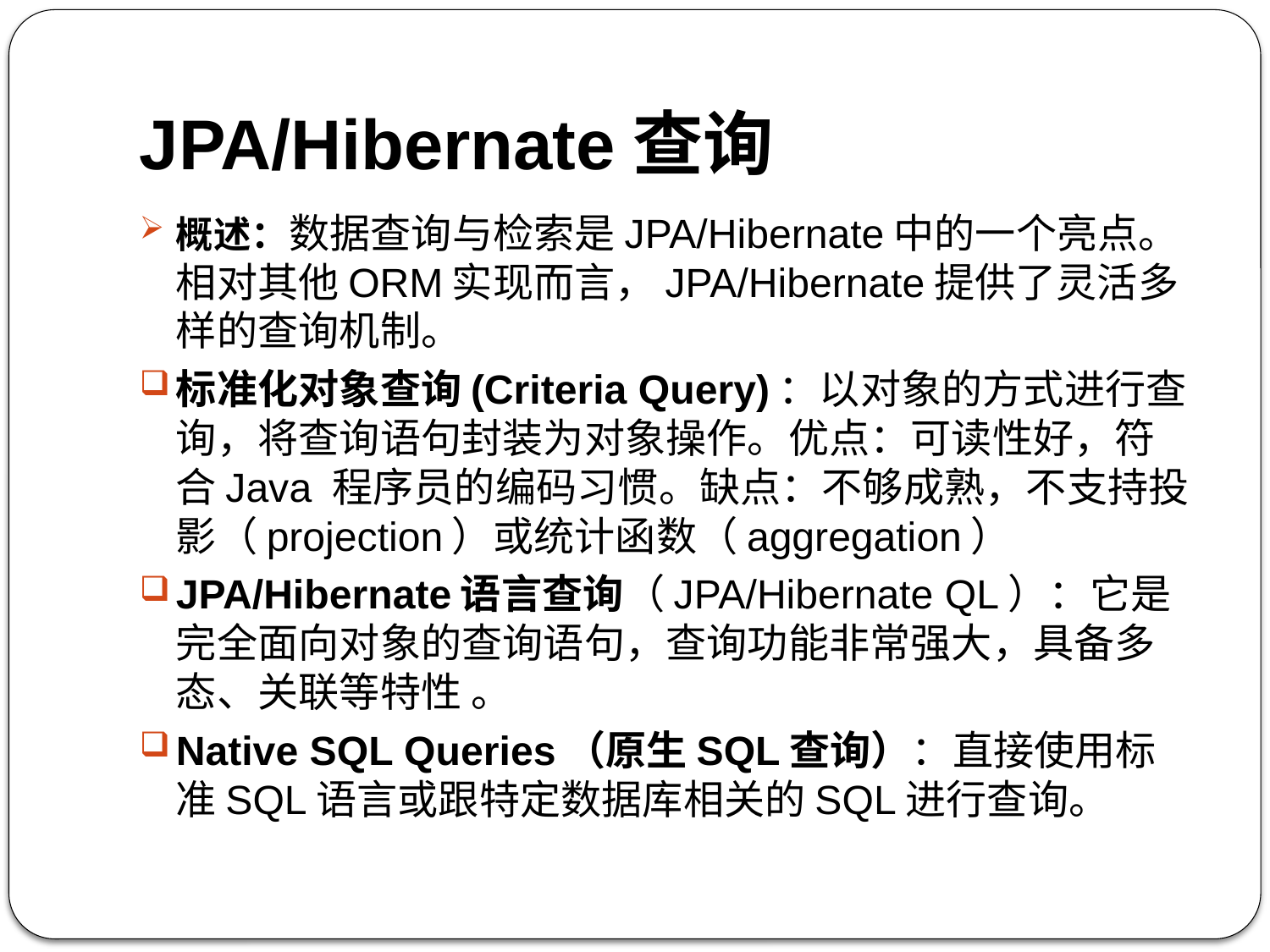

# JPA/Hibernate查询
概述：数据查询与检索是JPA/Hibernate中的一个亮点。相对其他ORM实现而言，JPA/Hibernate提供了灵活多样的查询机制。
标准化对象查询(Criteria Query)：以对象的方式进行查询，将查询语句封装为对象操作。优点：可读性好，符合Java 程序员的编码习惯。缺点：不够成熟，不支持投影（projection）或统计函数（aggregation）
JPA/Hibernate语言查询（JPA/Hibernate QL）：它是完全面向对象的查询语句，查询功能非常强大，具备多态、关联等特性 。
Native SQL Queries（原生SQL查询）：直接使用标准SQL语言或跟特定数据库相关的SQL进行查询。